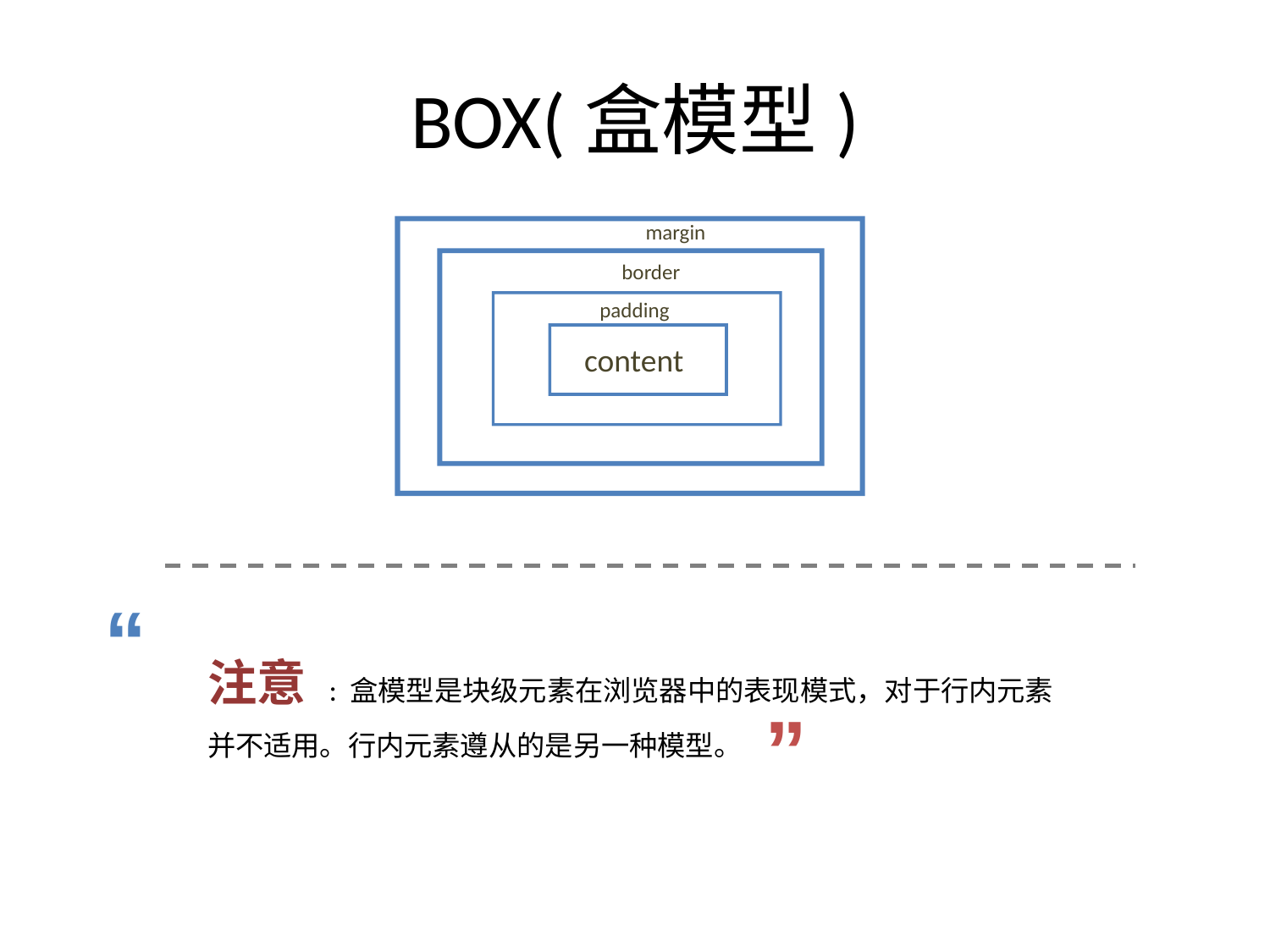

# BOX(盒模型)
margin

border
padding

content
“
注意 : 盒模型是块级元素在浏览器中的表现模式，对于行内元素并不适用。行内元素遵从的是另一种模型。
”